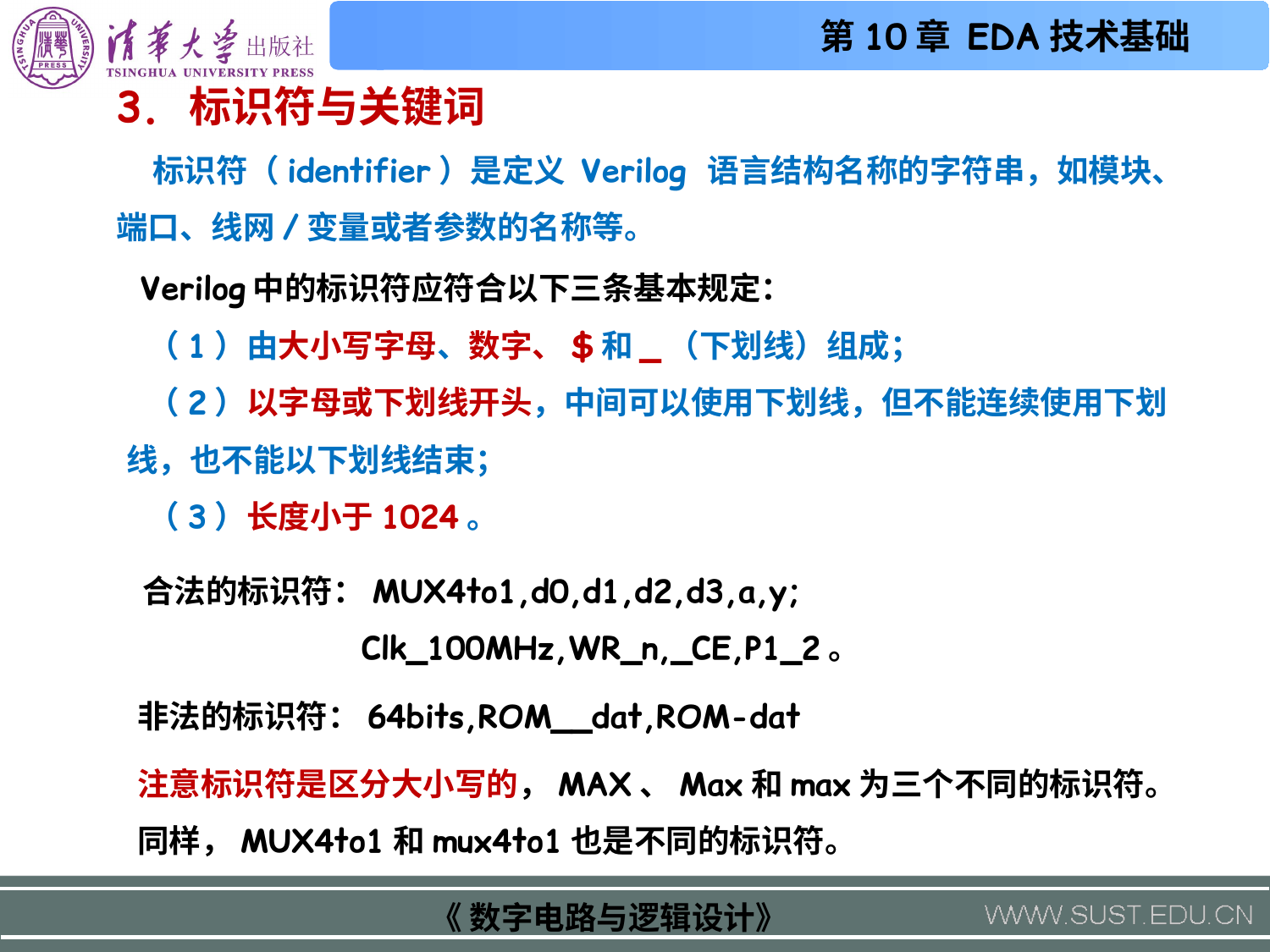

3. 标识符与关键词
    标识符（identifier）是定义 Verilog 语言结构名称的字符串，如模块、端口、线网/变量或者参数的名称等。
 Verilog中的标识符应符合以下三条基本规定：
  （1）由大小写字母、数字、$和_（下划线）组成；
  （2）以字母或下划线开头，中间可以使用下划线，但不能连续使用下划线，也不能以下划线结束；
  （3）长度小于1024。
 合法的标识符：MUX4to1,d0,d1,d2,d3,a,y;
                 Clk_100MHz,WR_n,_CE,P1_2。
非法的标识符：64bits,ROM__dat,ROM-dat
注意标识符是区分大小写的，MAX、Max和max为三个不同的标识符。
同样，MUX4to1和mux4to1也是不同的标识符。